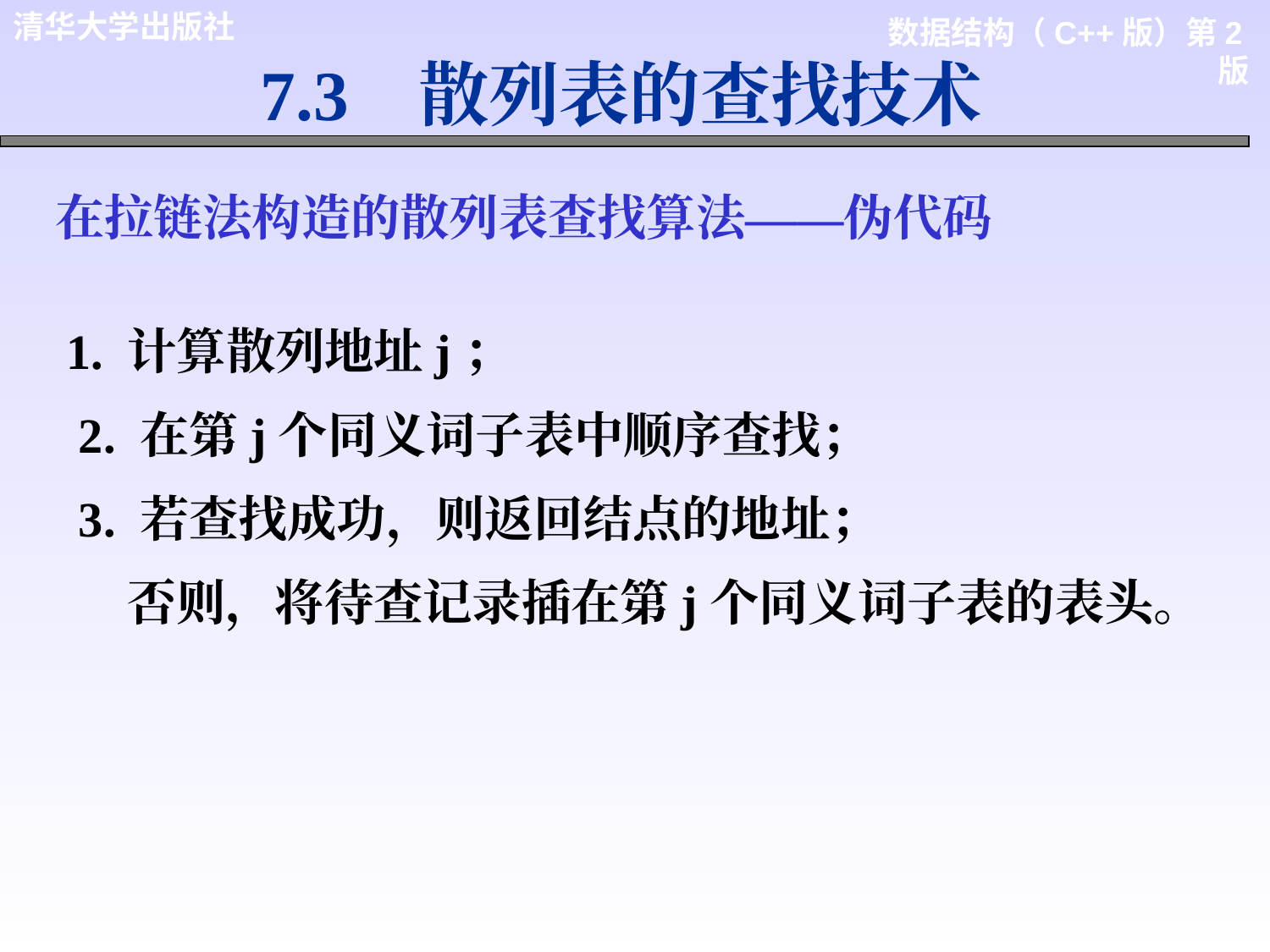

7.3   散列表的查找技术
在拉链法构造的散列表查找算法——伪代码
1. 计算散列地址j；
 2. 在第j个同义词子表中顺序查找；
 3. 若查找成功，则返回结点的地址；
    否则，将待查记录插在第j个同义词子表的表头。